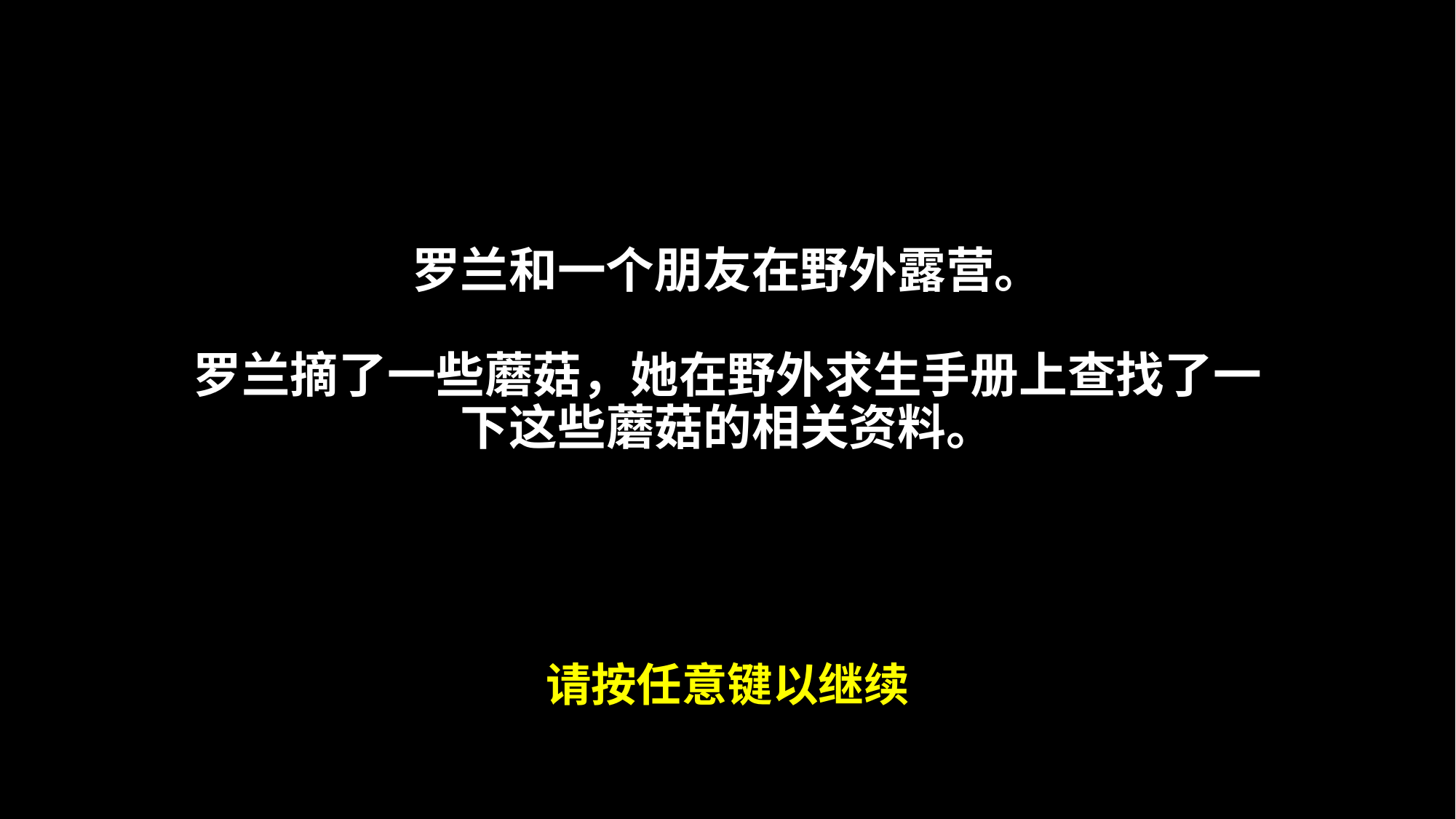

# 罗兰和一个朋友在野外露营。 罗兰摘了一些蘑菇，她在野外求生手册上查找了一下这些蘑菇的相关资料。
请按任意键以继续